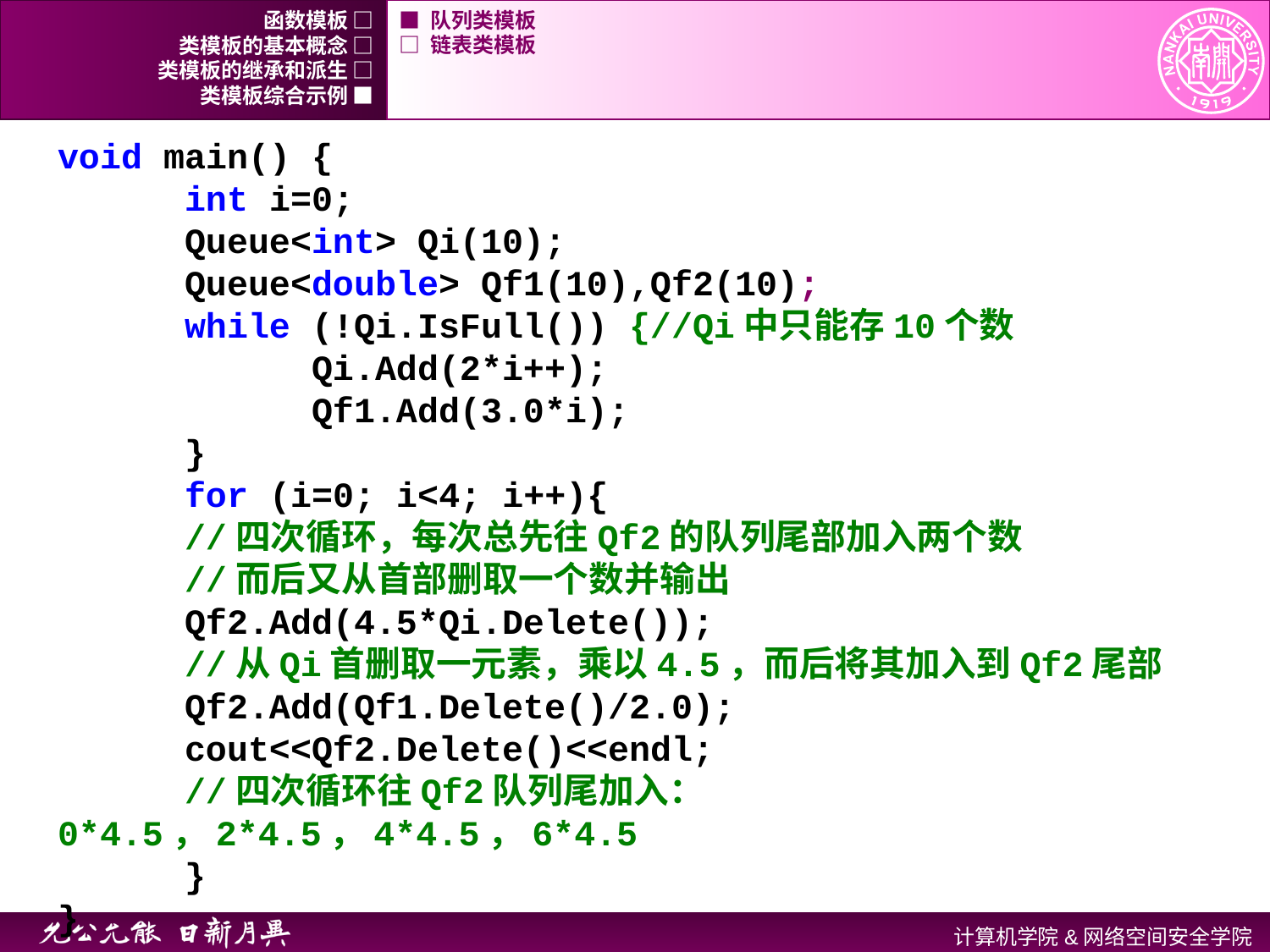

函数模板 □
■ 队列类模板
类模板的基本概念 □
□ 链表类模板
类模板的继承和派生 □

类模板综合示例 ■

void main() {
	int i=0;
	Queue<int> Qi(10);
	Queue<double> Qf1(10),Qf2(10);
	while (!Qi.IsFull()) {//Qi中只能存10个数
		Qi.Add(2*i++);
		Qf1.Add(3.0*i);
	}
	for (i=0; i<4; i++){
	//四次循环，每次总先往Qf2的队列尾部加入两个数
	//而后又从首部删取一个数并输出
	Qf2.Add(4.5*Qi.Delete());
	//从Qi首删取一元素，乘以4.5，而后将其加入到Qf2尾部
	Qf2.Add(Qf1.Delete()/2.0);
	cout<<Qf2.Delete()<<endl;
	//四次循环往Qf2队列尾加入：0*4.5，2*4.5，4*4.5，6*4.5
	}
}